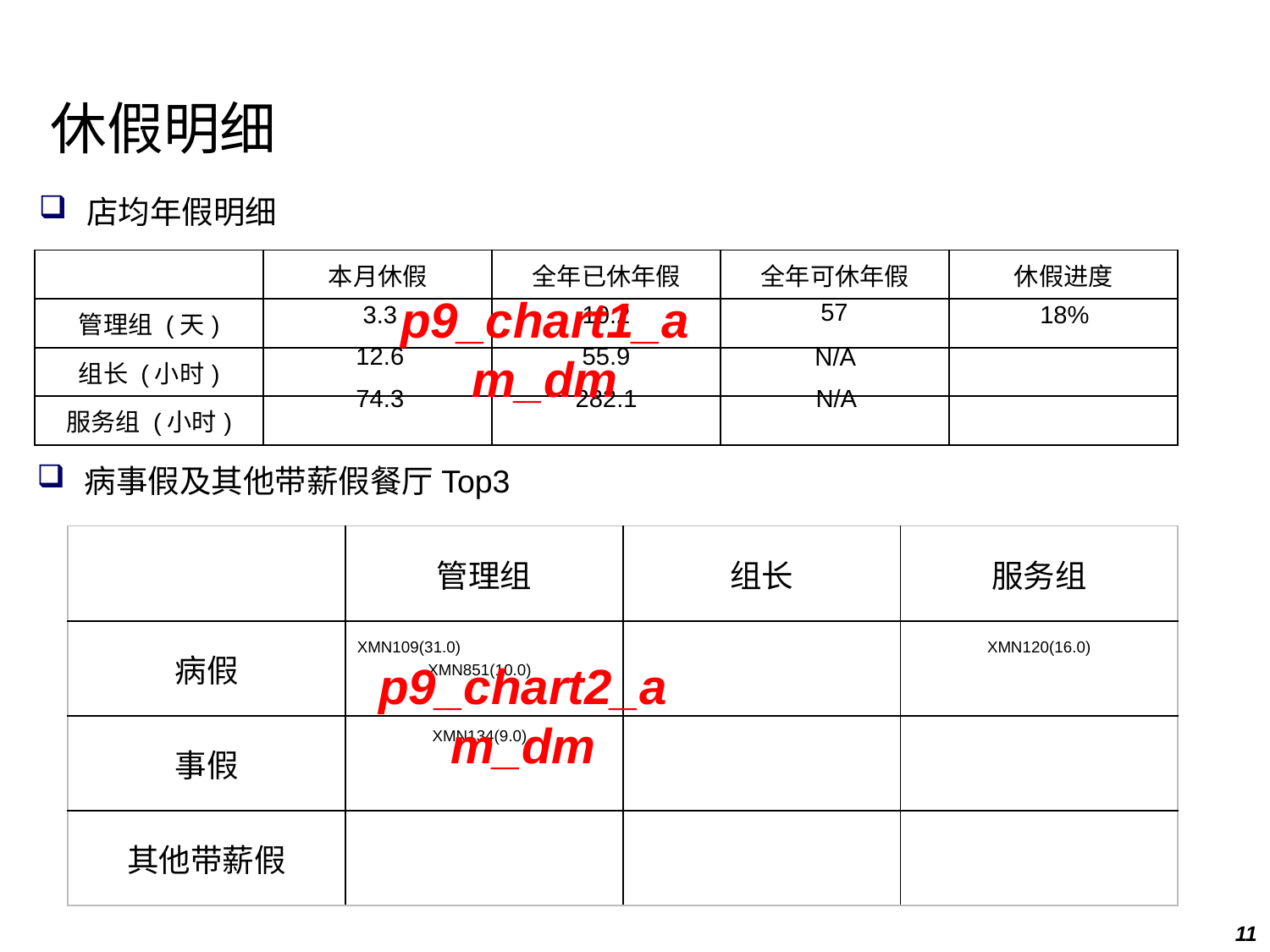

休假明细
店均年假明细
|  | 本月休假 | 全年已休年假 | 全年可休年假 | 休假进度 |
| --- | --- | --- | --- | --- |
| 管理组 (天) |  |  |  |  |
| 组长 (小时) |  |  |  |  |
| 服务组 (小时) |  |  |  |  |
p9_chart1_am_dm
57
3.3
10.2
18%
12.6
55.9

N/A
74.3
282.1
N/A

病事假及其他带薪假餐厅Top3
|  | 管理组 | 组长 | 服务组 |
| --- | --- | --- | --- |
| 病假 |  |  |  |
| 事假 |  |  |  |
| 其他带薪假 |  |  |  |
XMN120(16.0)
XMN109(31.0)
XMN851(10.0)

p9_chart2_am_dm

XMN134(9.0)